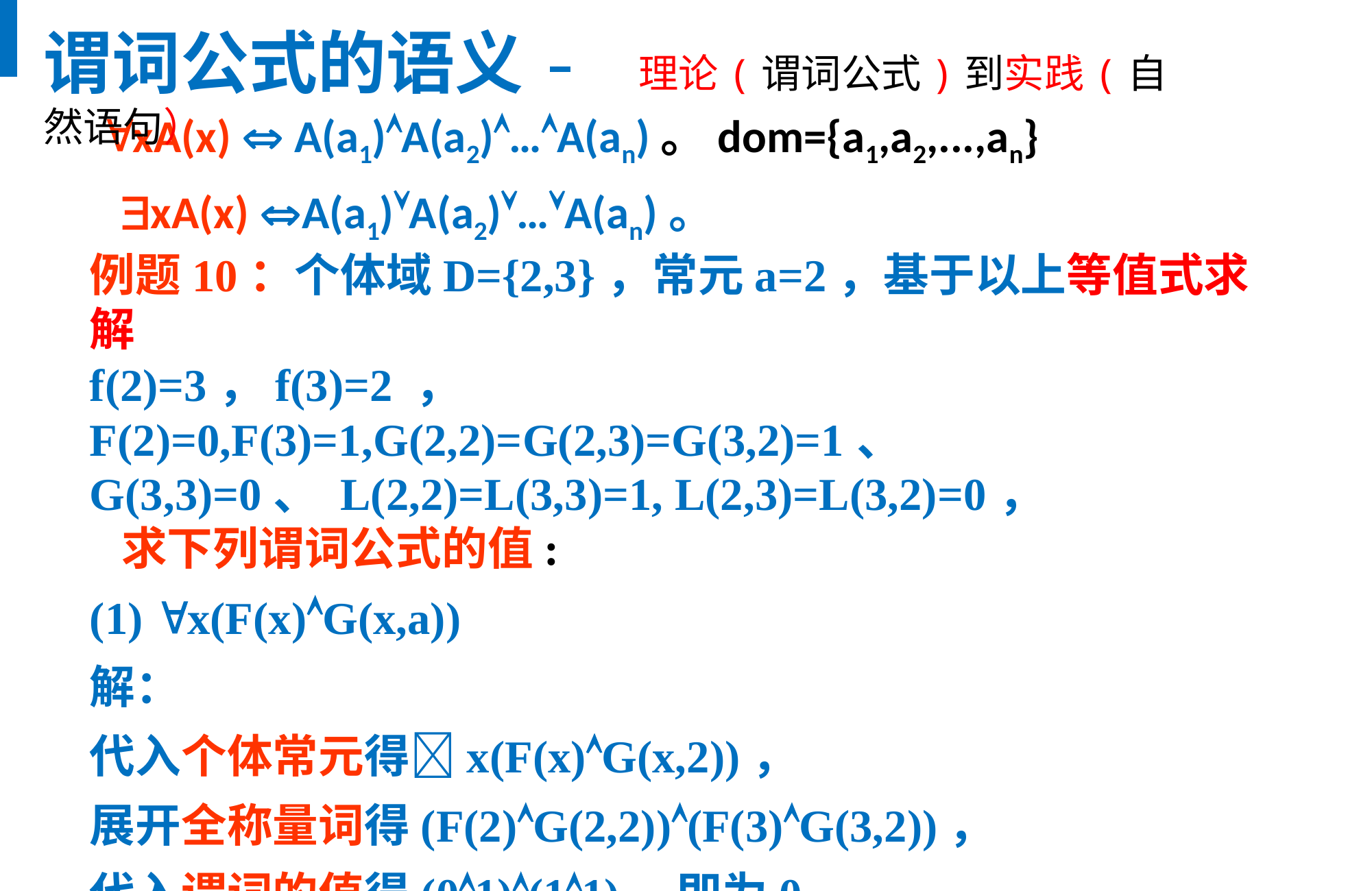

谓词公式的语义- 理论(谓词公式)到实践(自然语句）
 ∀xA(x) ⇔ A(a1)∧A(a2)∧…∧A(an)。dom={a1,a2,...,an}
   ∃xA(x) ⇔A(a1)∨A(a2)∨…∨A(an)。
例题10：个体域D={2,3}，常元a=2，基于以上等值式求解
f(2)=3，f(3)=2 ，
F(2)=0,F(3)=1,G(2,2)=G(2,3)=G(3,2)=1、
G(3,3)=0、 L(2,2)=L(3,3)=1, L(2,3)=L(3,2)=0，
  求下列谓词公式的值:
(1) ∀x(F(x)∧G(x,a))
解：
代入个体常元得∀x(F(x)∧G(x,2))，
展开全称量词得(F(2)∧G(2,2))∧(F(3)∧G(3,2))，
代入谓词的值得(0∧1)∧(1∧1)，即为0。